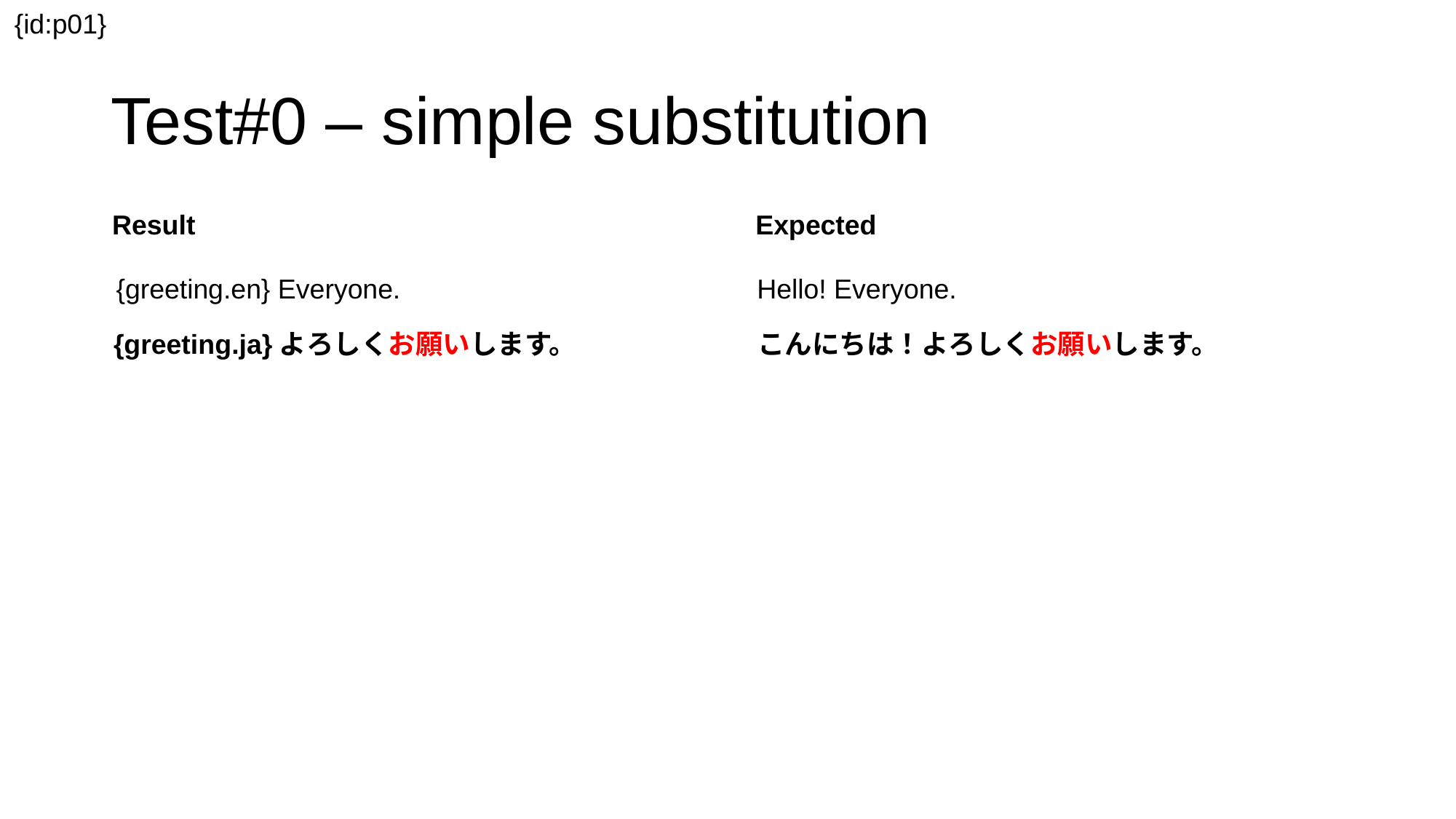

{id:p01}
# Test#0 – simple substitution
Result
Expected
{greeting.en} Everyone.
Hello! Everyone.
{greeting.ja}よろしくお願いします。
こんにちは！よろしくお願いします。